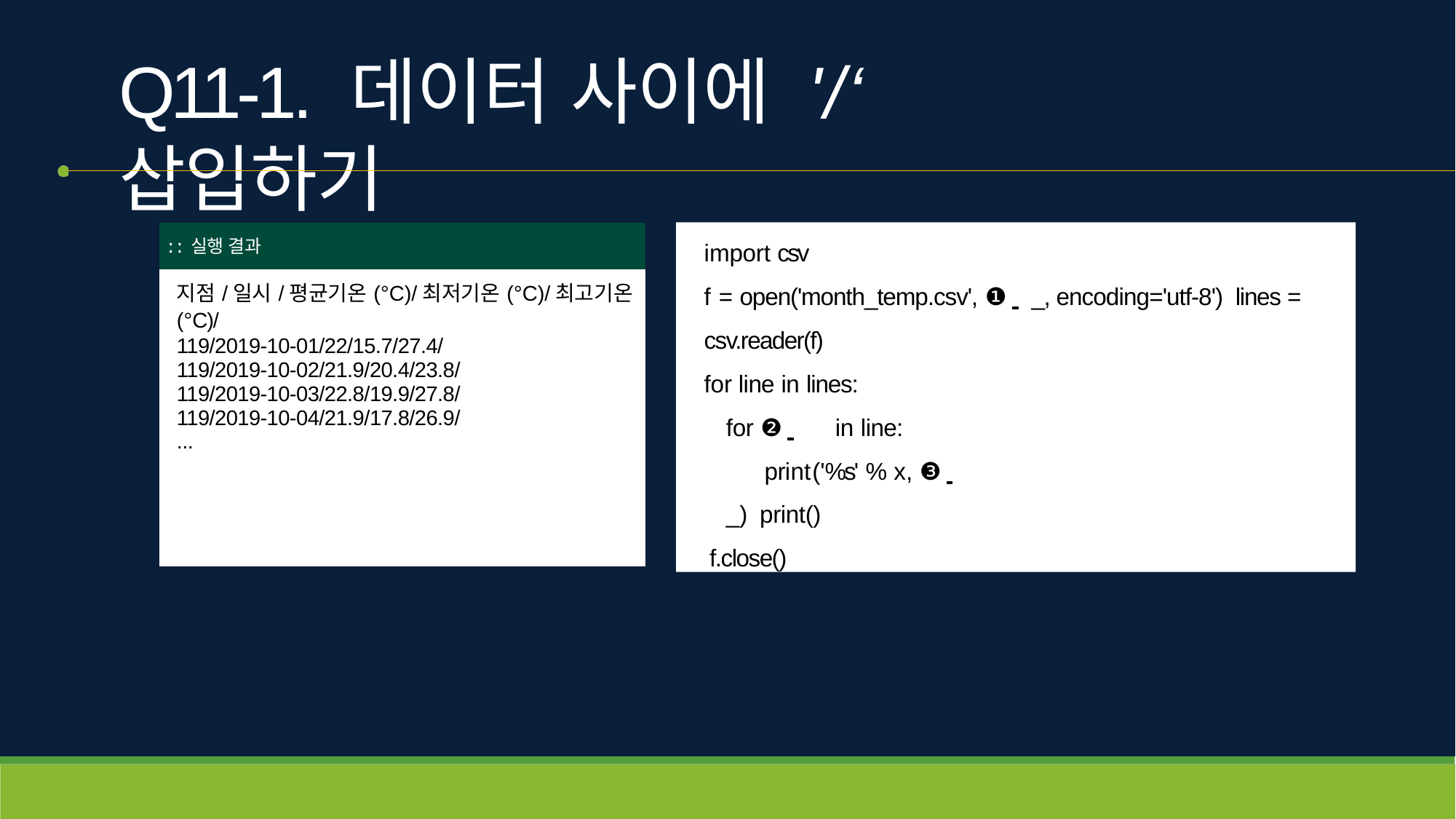

# Q11-1. 데이터 사이에 '/‘ 삽입하기

import csv
f = open('month_temp.csv', ❶ 	_, encoding='utf-8')  lines = csv.reader(f)
for line in lines:
for ❷ 	in line:
print('%s' % x, ❸ 	_)  print()
f.close()
| ː ː 실행 결과 |
| --- |
| 지점/일시/평균기온(°C)/최저기온(°C)/최고기온 (°C)/ 119/2019-10-01/22/15.7/27.4/ 119/2019-10-02/21.9/20.4/23.8/ 119/2019-10-03/22.8/19.9/27.8/ 119/2019-10-04/21.9/17.8/26.9/ ... |